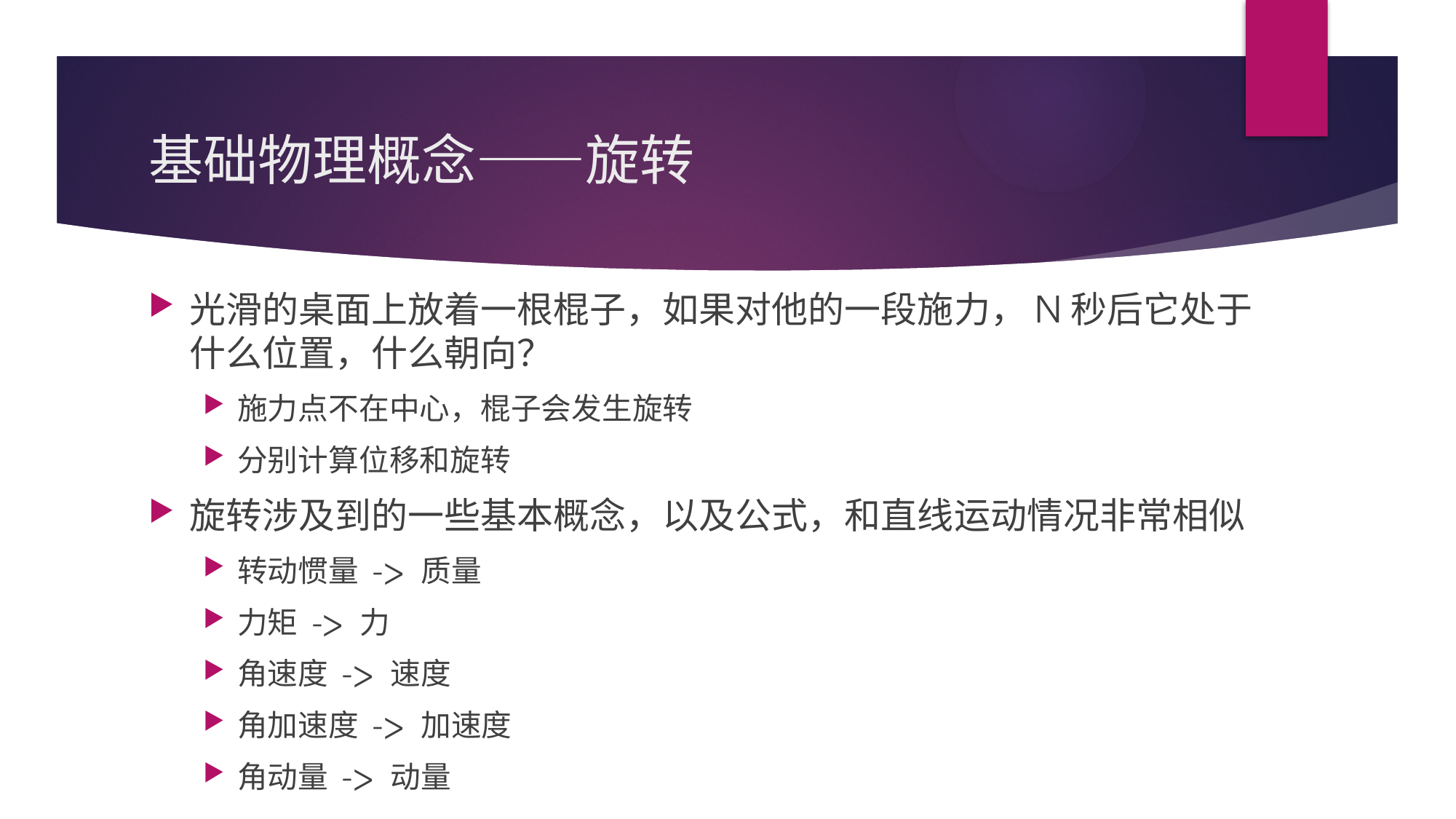

# 基础物理概念——旋转
光滑的桌面上放着一根棍子，如果对他的一段施力，N秒后它处于什么位置，什么朝向？
施力点不在中心，棍子会发生旋转
分别计算位移和旋转
旋转涉及到的一些基本概念，以及公式，和直线运动情况非常相似
转动惯量 -> 质量
力矩 -> 力
角速度 -> 速度
角加速度 -> 加速度
角动量 -> 动量